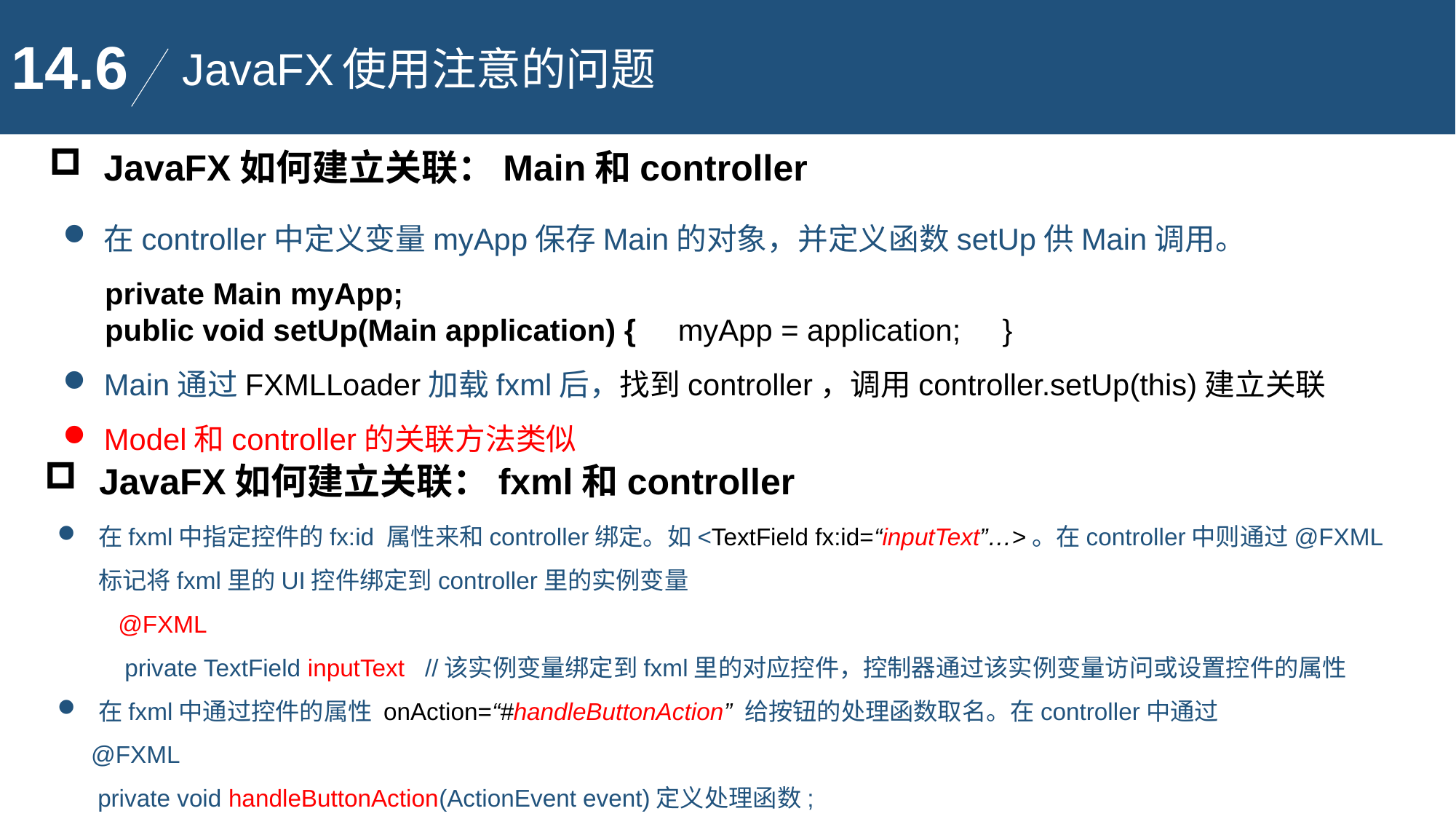

14.6
JavaFX使用注意的问题
JavaFX如何建立关联：Main和controller
在controller中定义变量myApp保存Main的对象，并定义函数setUp供Main调用。
     private Main myApp;
     public void setUp(Main application) {     myApp = application;     }
Main通过FXMLLoader加载fxml后，找到controller，调用controller.setUp(this)建立关联
Model和controller的关联方法类似

JavaFX如何建立关联：fxml和controller
在fxml中指定控件的fx:id 属性来和controller绑定。如<TextField fx:id=“inputText”…>。在controller中则通过@FXML标记将fxml里的UI控件绑定到controller里的实例变量
         @FXML
          private TextField inputText   //该实例变量绑定到fxml里的对应控件，控制器通过该实例变量访问或设置控件的属性
在fxml中通过控件的属性 onAction=“#handleButtonAction” 给按钮的处理函数取名。在controller中通过
     @FXML
      private void handleButtonAction(ActionEvent event)定义处理函数;